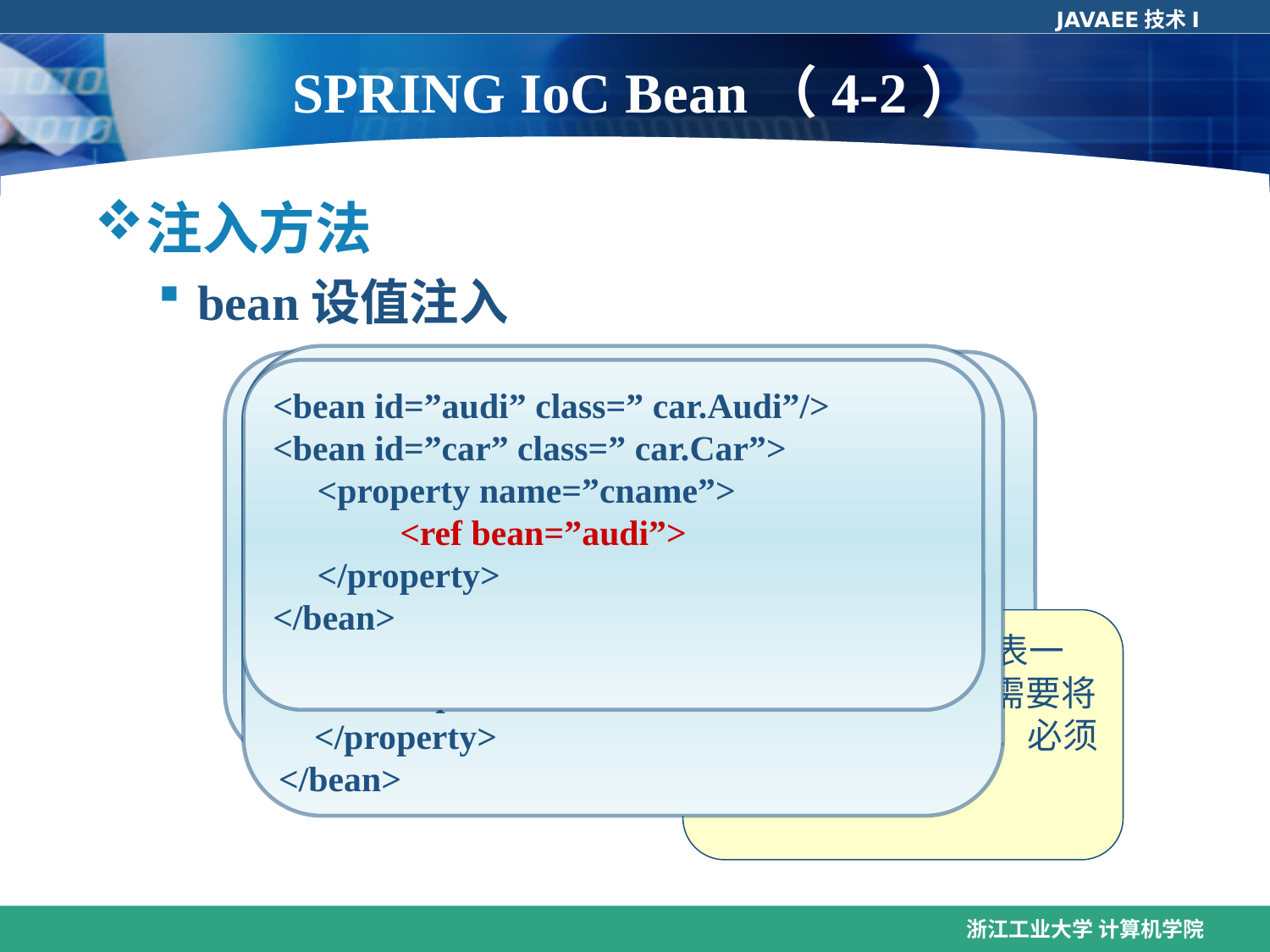

# SPRING IoC Bean（4-2）
注入方法
bean设值注入
<bean id=”boss1” class=”com.Bosss”>
    <property name=”list”>
         <map>
     	<entry>
       	       <key><value>AM</value></key>
      	       <value>会见客户</value>
	</entry>
        </ map >
    </property>
</bean>
<bean id=”boss1” class=”com.Boss”>
   <property name=”list”>
      <list>
    	 <value>name1</value>
	<value>name2</value>
     	<value>name3</value>
      </list>
  </property>
</bean>
<bean id=”boss1” class=”com.Bosss”>
    <property name=”list”>
        <set>
     	<value>name1</value>
	<value>name2</value>
     	<value>name3</value>
        </set >
   </property>
</bean>
<bean id="users" class="com.po.Users">
<property name="usesName">
   <value><![CDATA[you&me]]></value>
</property>
<property name="usesStatus">
   <value>0</value>
</property>
</bean>
<bean id=”audi” class=” car.Audi”/>
<bean id=”car” class=” car.Car”>
     <property name=”cname”>
   	<ref bean=”audi”>
     </property>
</bean>
<value></value>代表一
个空字符串，如果需要将属性值设定为null，必须使用<null/>节点